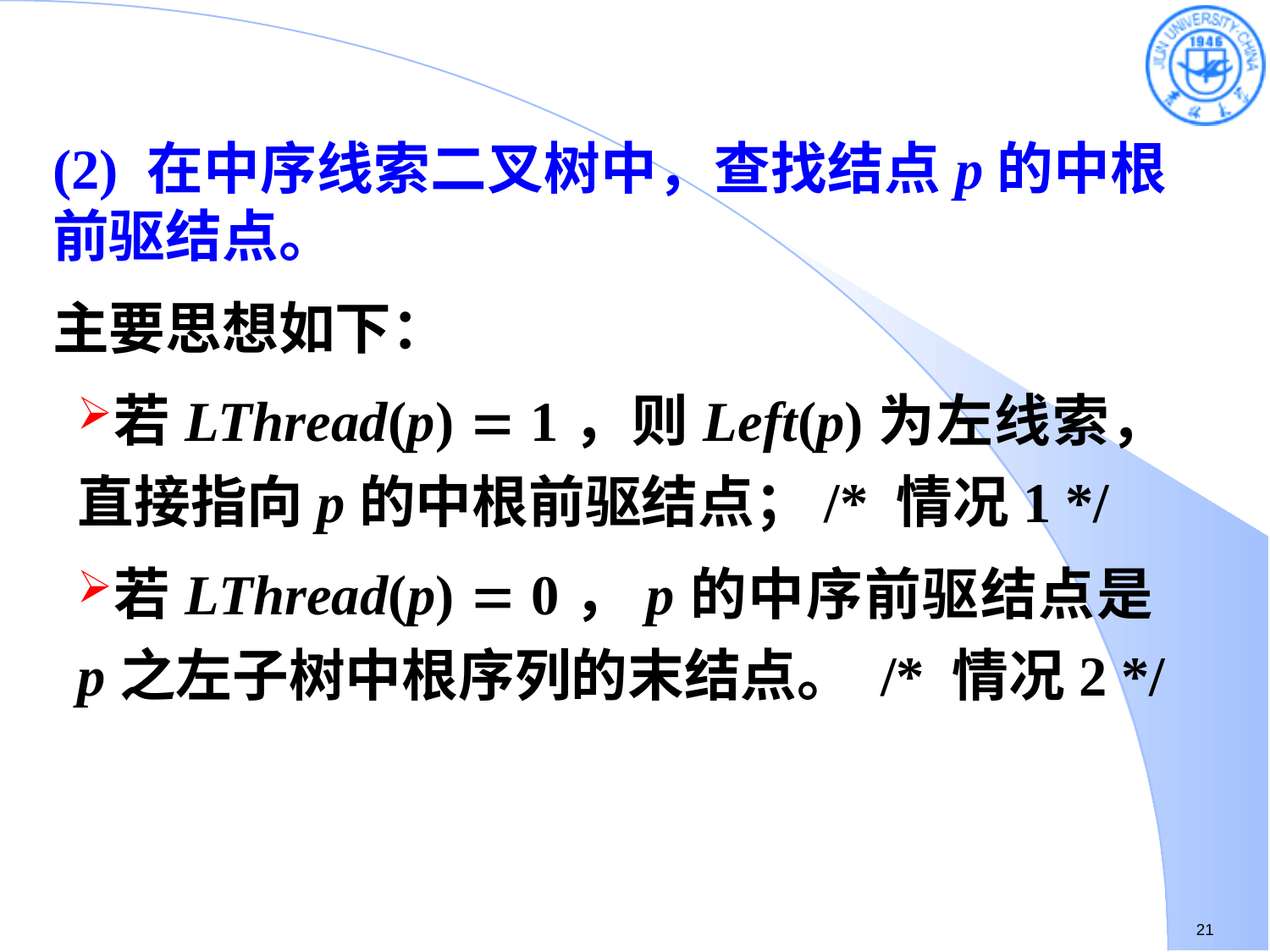

(2) 在中序线索二叉树中，查找结点p的中根前驱结点。
主要思想如下：
若LThread(p) = 1，则Left(p)为左线索，直接指向p的中根前驱结点；/* 情况1 */
若LThread(p) = 0，p的中序前驱结点是p之左子树中根序列的末结点。 /* 情况2 */